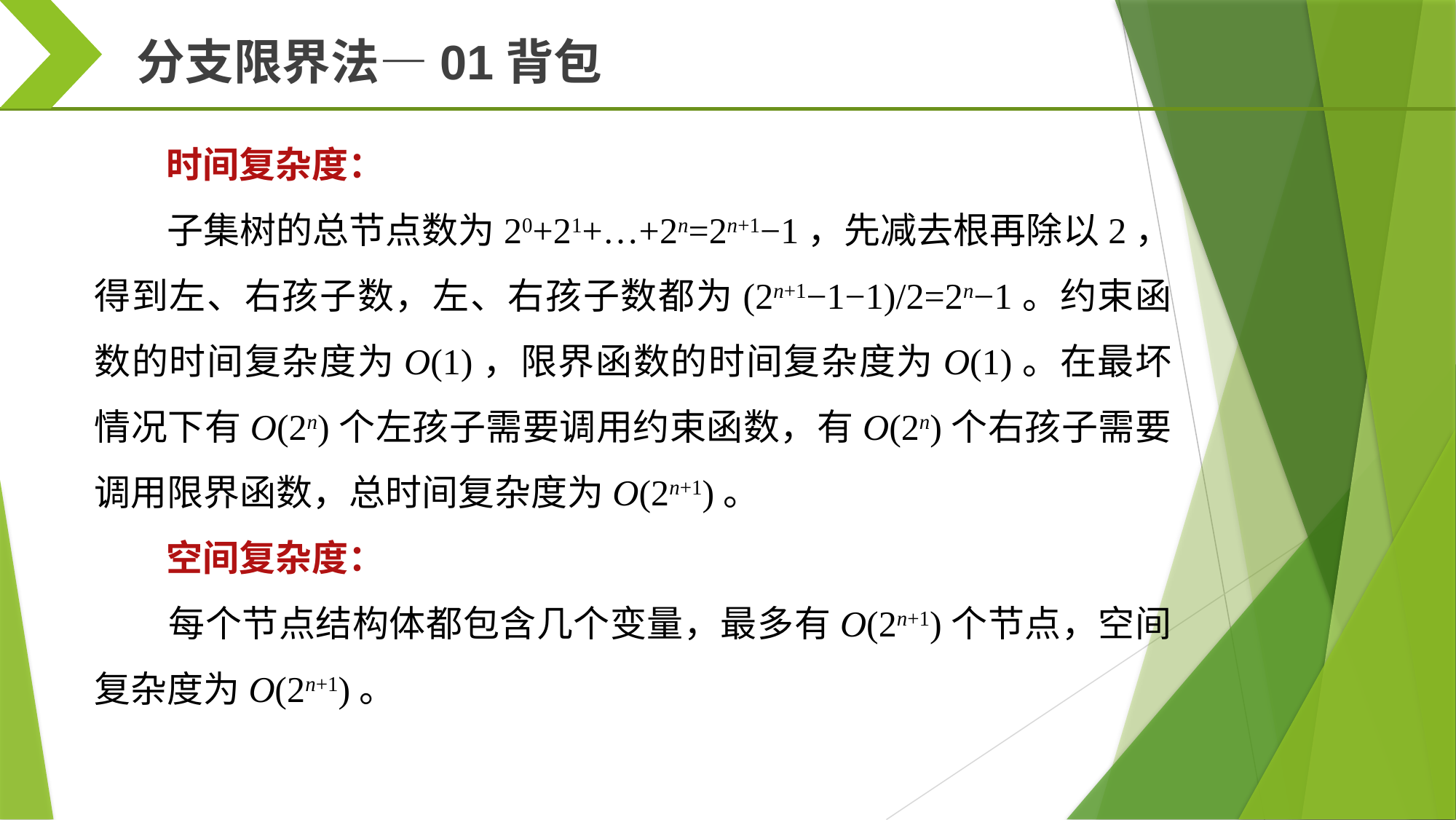

分支限界法—01背包
    时间复杂度：
    子集树的总节点数为20+21+…+2n=2n+1−1，先减去根再除以2，得到左、右孩子数，左、右孩子数都为(2n+1−1−1)/2=2n−1。约束函数的时间复杂度为O(1)，限界函数的时间复杂度为O(1)。在最坏情况下有O(2n)个左孩子需要调用约束函数，有O(2n)个右孩子需要调用限界函数，总时间复杂度为O(2n+1)。
    空间复杂度：
    每个节点结构体都包含几个变量，最多有O(2n+1)个节点，空间复杂度为O(2n+1)。